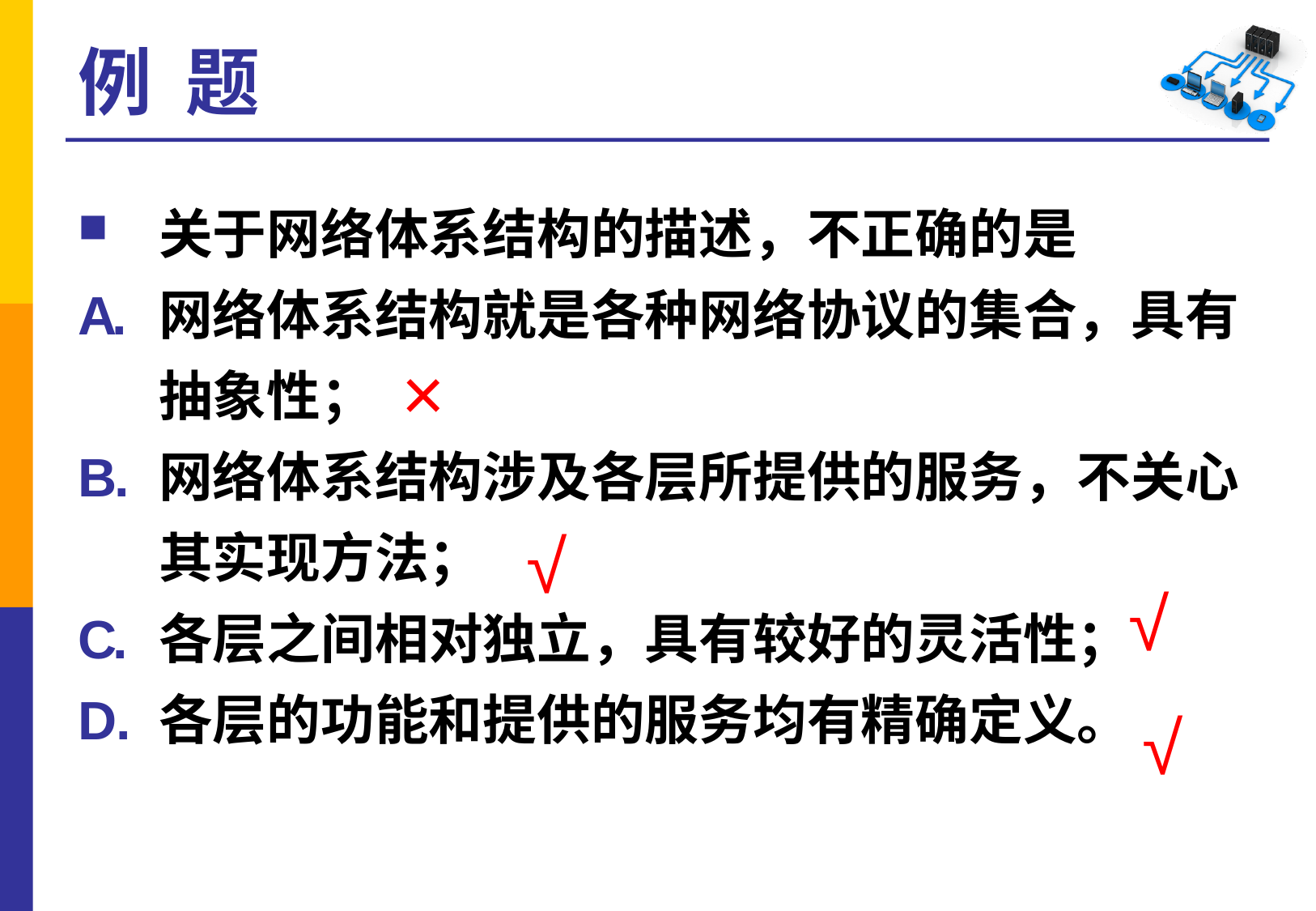

# 例  题
关于网络体系结构的描述，不正确的是
网络体系结构就是各种网络协议的集合，具有抽象性；
网络体系结构涉及各层所提供的服务，不关心其实现方法；
各层之间相对独立，具有较好的灵活性；
各层的功能和提供的服务均有精确定义。

×
√
√
√